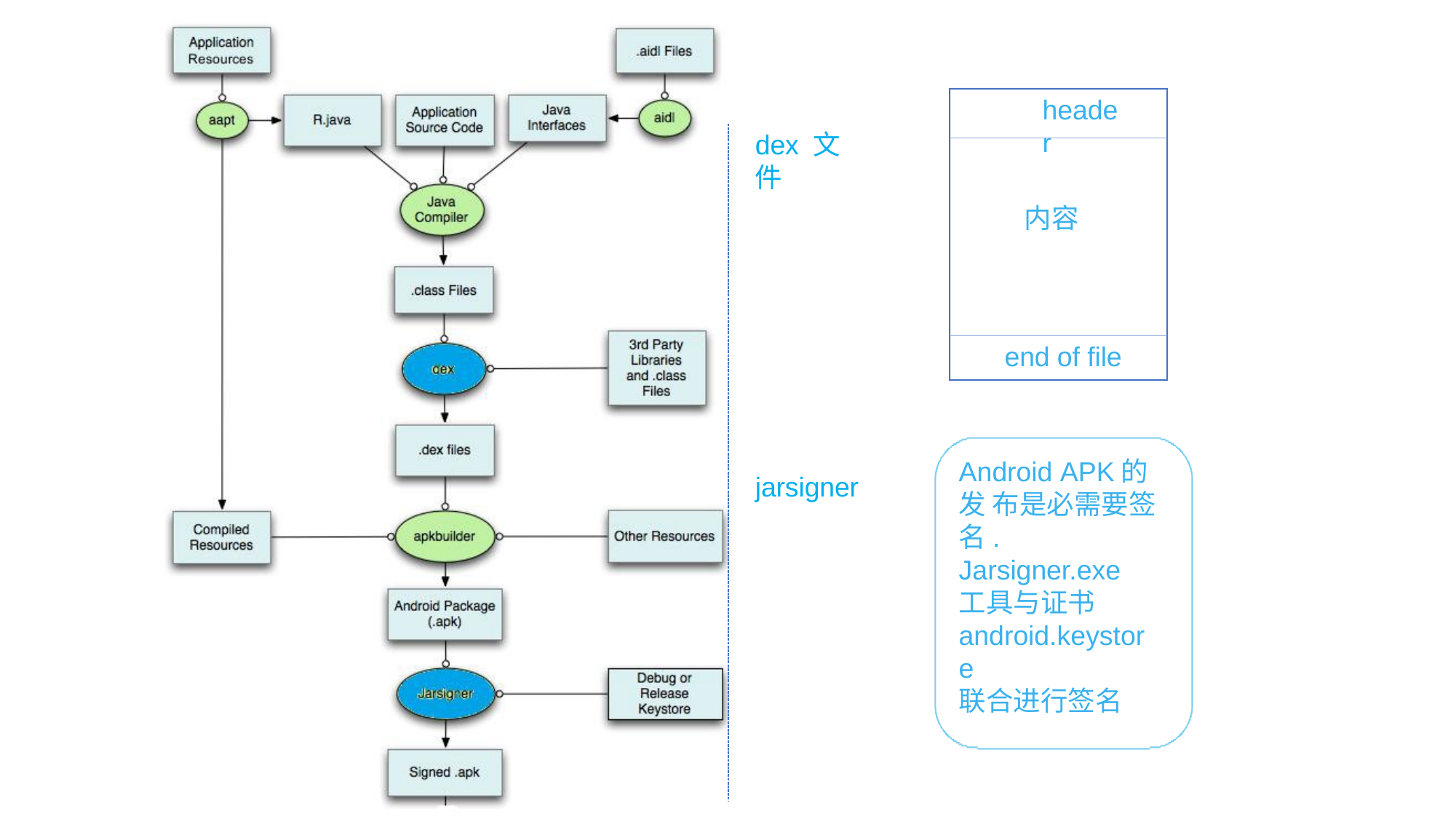

02	.APK 文件是怎么生成的

# header

dex 文件

内容

end of file

Android APK的发 布是必需要签名.
jarsigner
Jarsigner.exe  工具与证书 android.keystor  e
联合进行签名